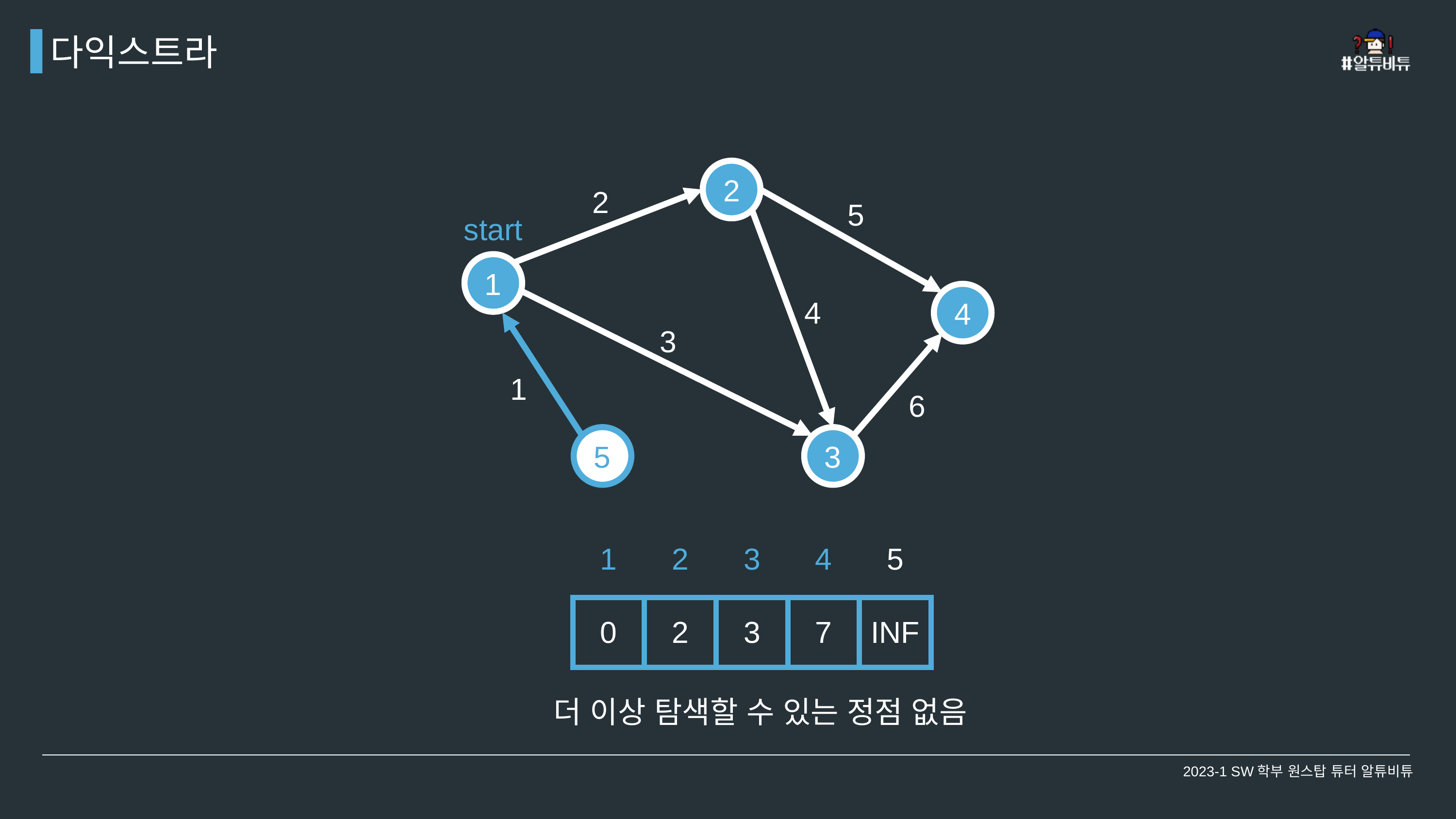

다익스트라
2
2
5
start
1
4
4
3
1
6
5
3
| 1 | 2 | 3 | 4 | 5 |
| --- | --- | --- | --- | --- |
| 0 | 2 | 3 | 7 | INF |
| --- | --- | --- | --- | --- |
더 이상 탐색할 수 있는 정점 없음
2023-1 SW학부 원스탑 튜터 알튜비튜